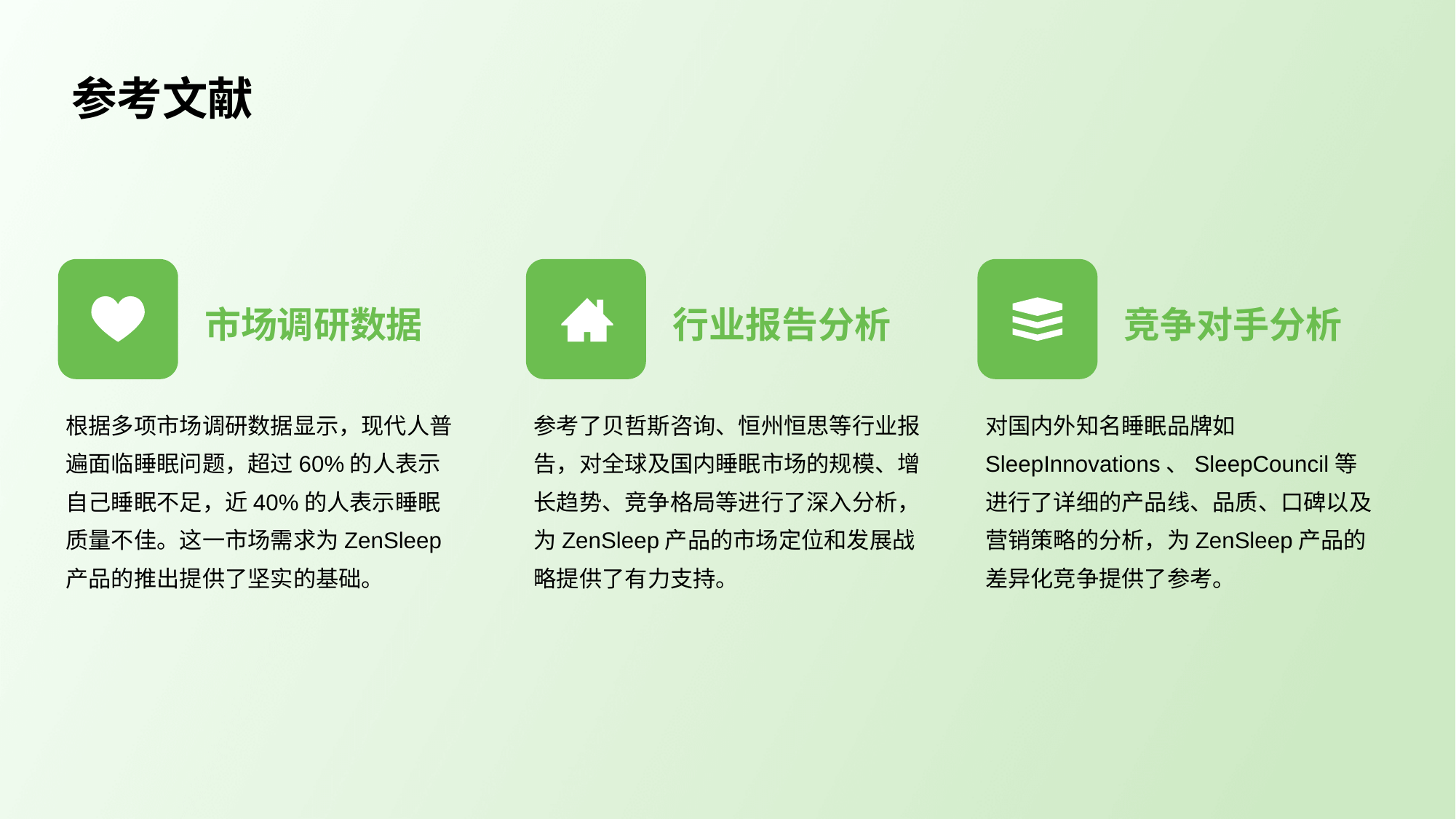

参考文献
市场调研数据
行业报告分析
竞争对手分析

根据多项市场调研数据显示，现代人普遍面临睡眠问题，超过60%的人表示自己睡眠不足，近40%的人表示睡眠质量不佳。这一市场需求为ZenSleep产品的推出提供了坚实的基础。
参考了贝哲斯咨询、恒州恒思等行业报告，对全球及国内睡眠市场的规模、增长趋势、竞争格局等进行了深入分析，为ZenSleep产品的市场定位和发展战略提供了有力支持。
对国内外知名睡眠品牌如SleepInnovations、SleepCouncil等进行了详细的产品线、品质、口碑以及营销策略的分析，为ZenSleep产品的差异化竞争提供了参考。